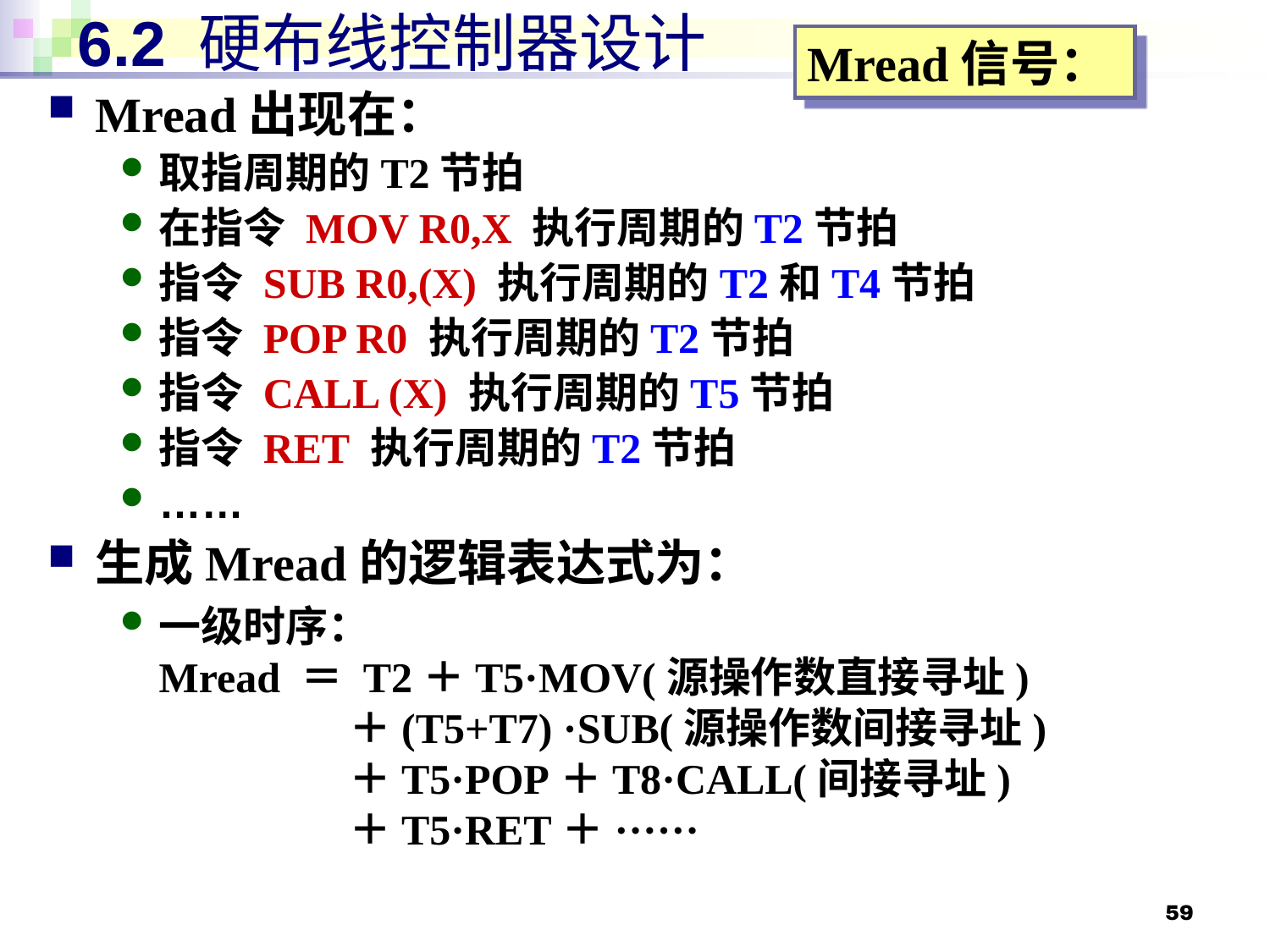

# 6.2 硬布线控制器设计
Mread信号：
Mread出现在：
取指周期的T2节拍
在指令 MOV R0,X 执行周期的T2节拍
指令 SUB R0,(X) 执行周期的T2和T4节拍
指令 POP R0 执行周期的T2节拍
指令 CALL (X) 执行周期的T5节拍
指令 RET 执行周期的T2节拍
……
生成Mread的逻辑表达式为：
一级时序：
Mread ＝ T2＋T5·MOV(源操作数直接寻址)
                 ＋(T5+T7) ·SUB(源操作数间接寻址)
                 ＋T5·POP＋T8·CALL(间接寻址)
                 ＋T5·RET＋······
59